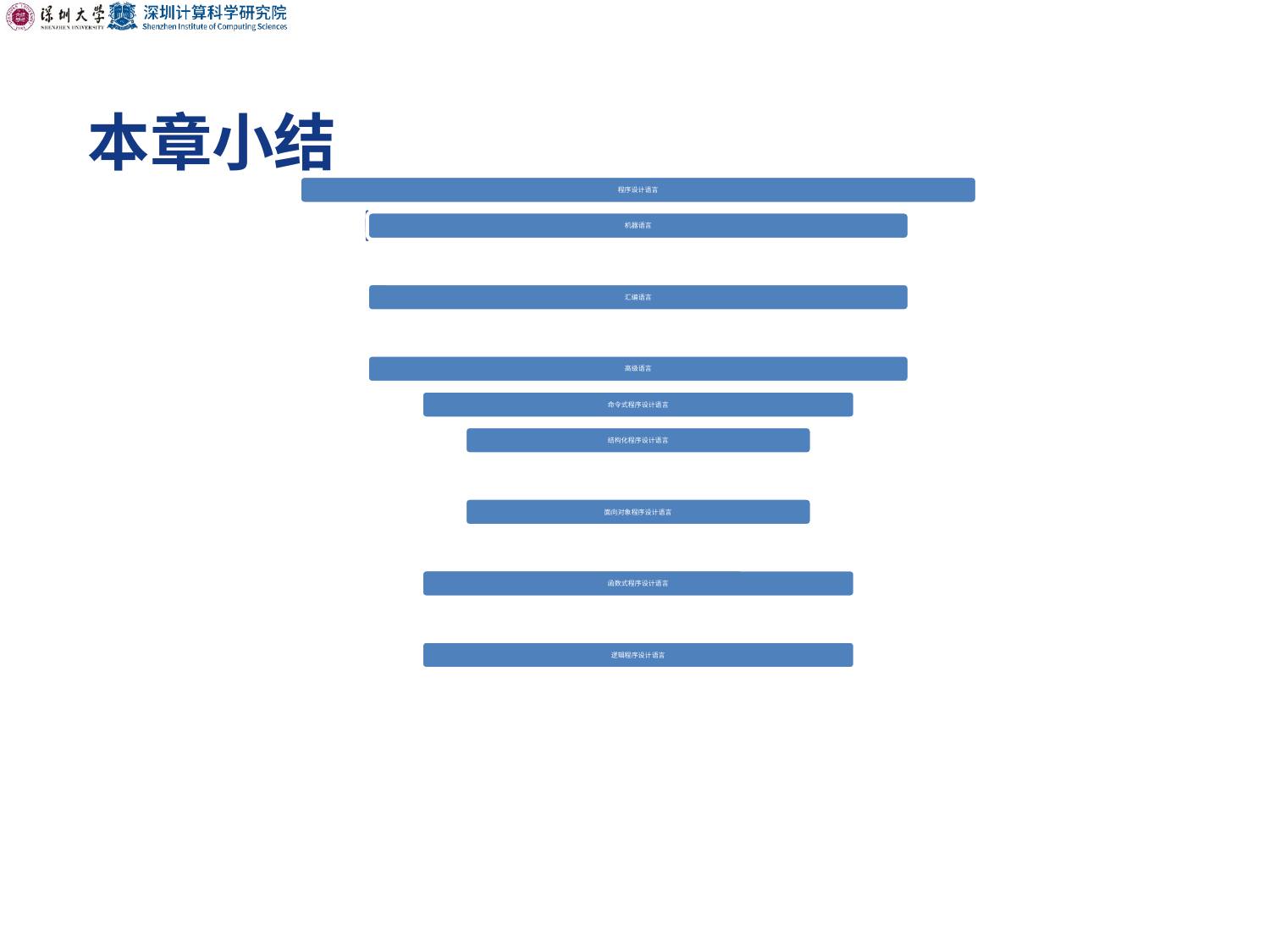

# 本章小结
程序设计语言
机器语言
汇编语言
高级语言
命令式程序设计语言
函数式程序设计语言
逻辑程序设计语言
结构化程序设计语言
面向对象程序设计语言